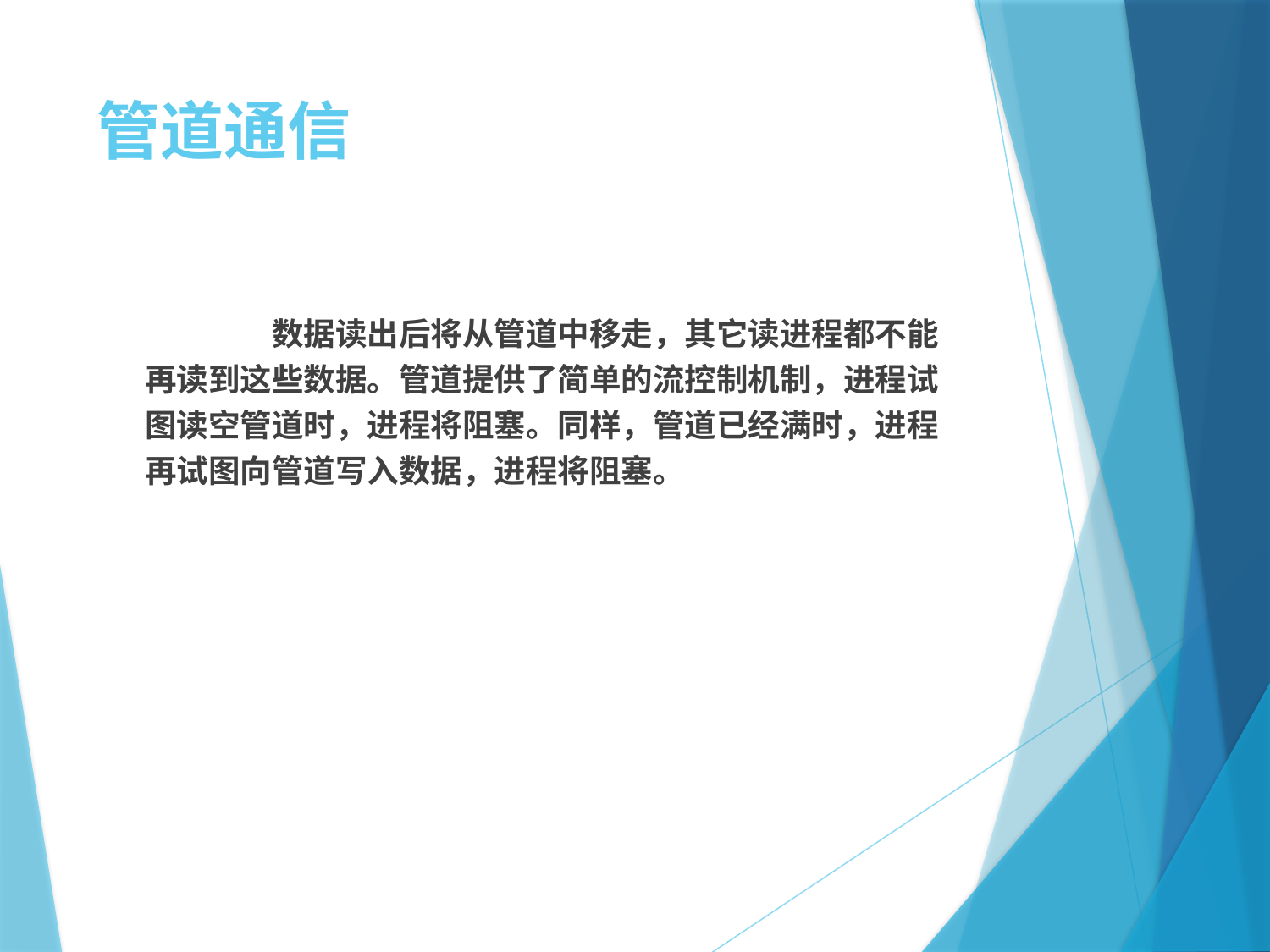

# 管道通信
		数据读出后将从管道中移走，其它读进程都不能再读到这些数据。管道提供了简单的流控制机制，进程试图读空管道时，进程将阻塞。同样，管道已经满时，进程再试图向管道写入数据，进程将阻塞。